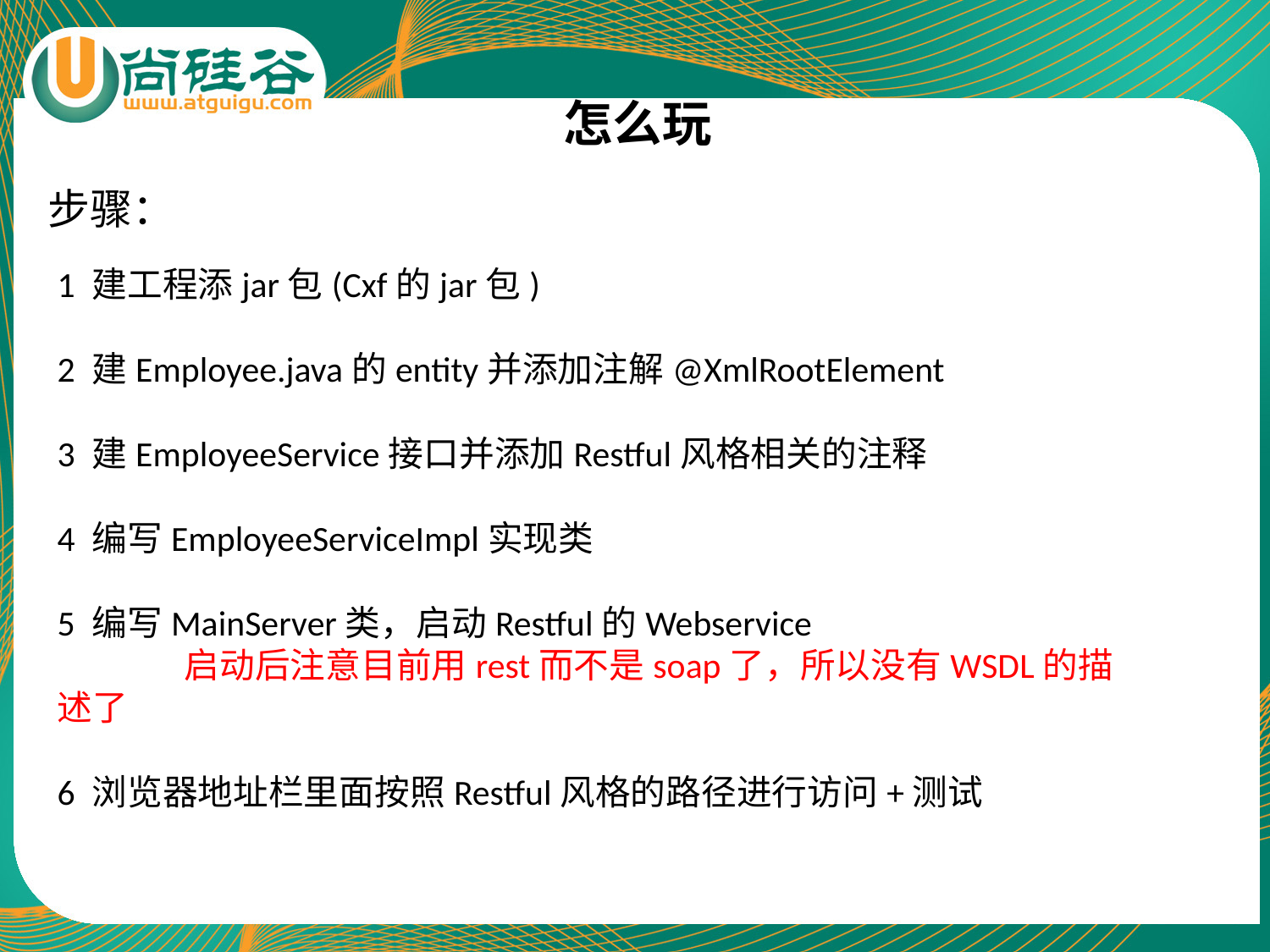

怎么玩
步骤：
1 建工程添jar包(Cxf的jar包)

2 建Employee.java的entity并添加注解@XmlRootElement

3 建EmployeeService接口并添加Restful风格相关的注释

4 编写EmployeeServiceImpl实现类

5 编写MainServer类，启动Restful的Webservice
	启动后注意目前用rest而不是soap了，所以没有WSDL的描述了

6 浏览器地址栏里面按照Restful风格的路径进行访问+测试